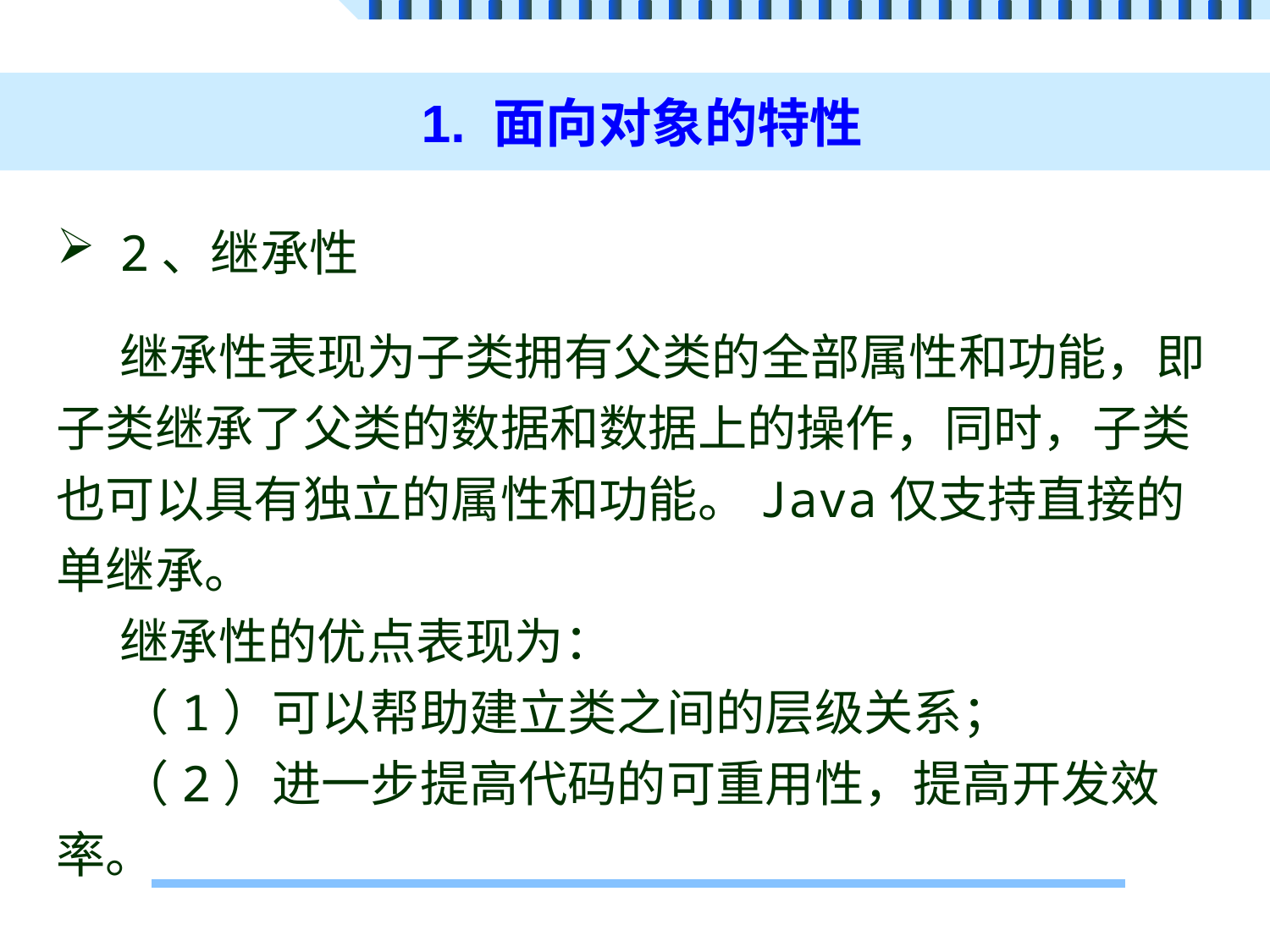

# 1. 面向对象的特性
2、继承性
继承性表现为子类拥有父类的全部属性和功能，即子类继承了父类的数据和数据上的操作，同时，子类也可以具有独立的属性和功能。Java仅支持直接的单继承。
继承性的优点表现为：
（1）可以帮助建立类之间的层级关系；
（2）进一步提高代码的可重用性，提高开发效率。